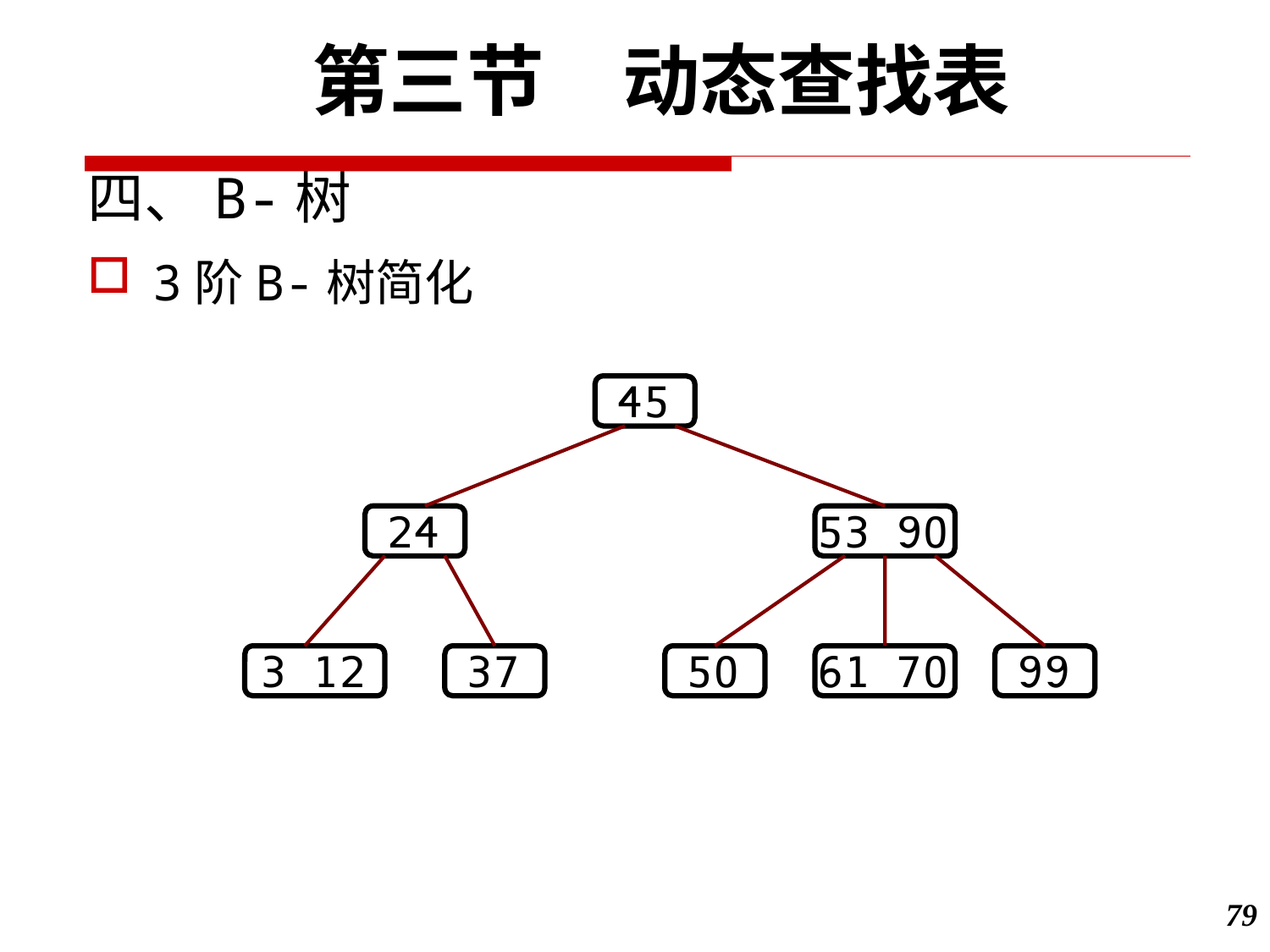

第三节　动态查找表
四、B-树

3阶B-树简化
45

24
53  90

3  12
37
50
61  70
99
79